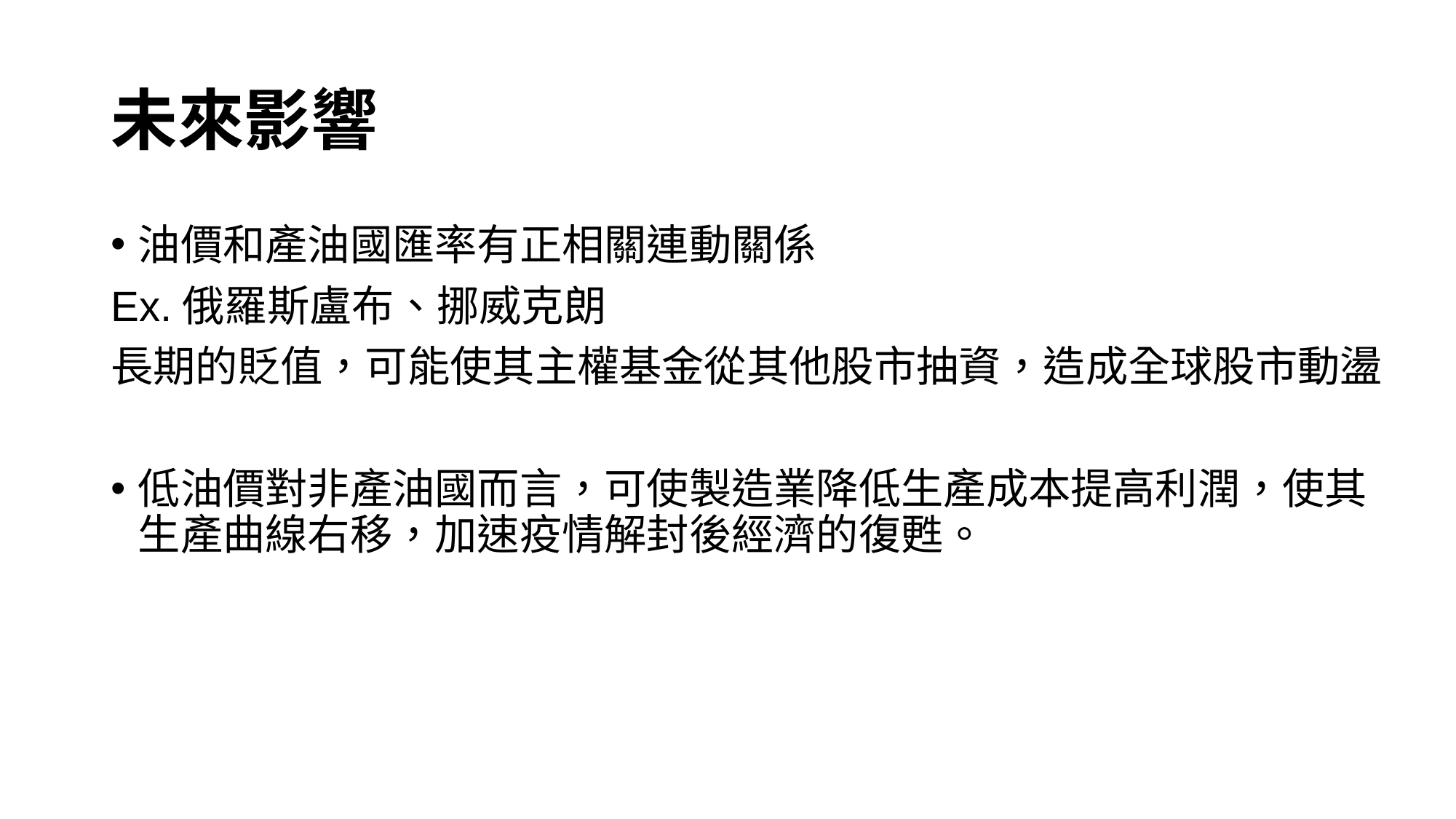

# 未來影響
油價和產油國匯率有正相關連動關係
Ex.俄羅斯盧布、挪威克朗
長期的貶值，可能使其主權基金從其他股市抽資，造成全球股市動盪

低油價對非產油國而言，可使製造業降低生產成本提高利潤，使其生產曲線右移，加速疫情解封後經濟的復甦。